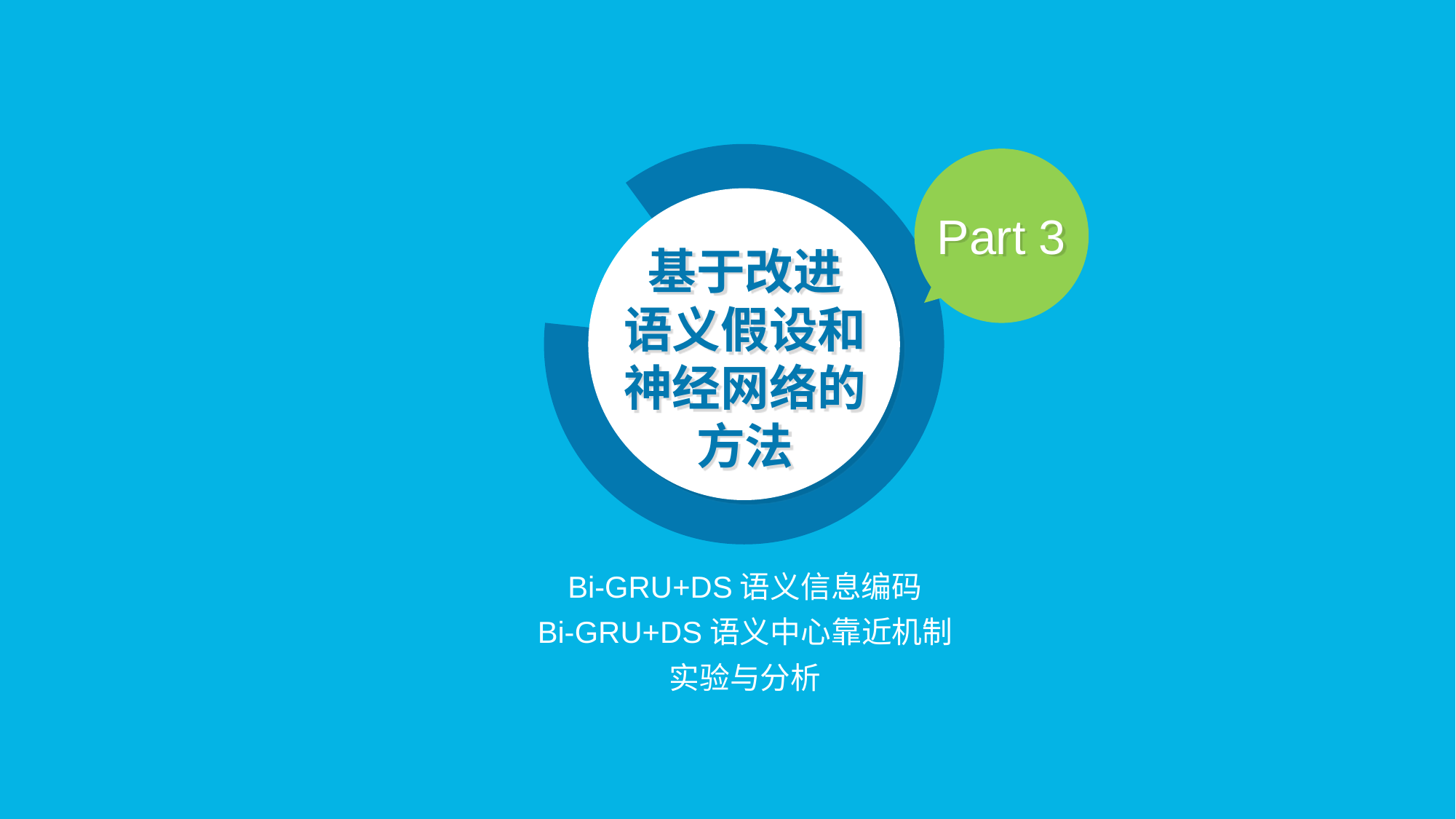

Part 3
基于改进
语义假设和神经网络的方法
Bi-GRU+DS语义信息编码
Bi-GRU+DS语义中心靠近机制
实验与分析